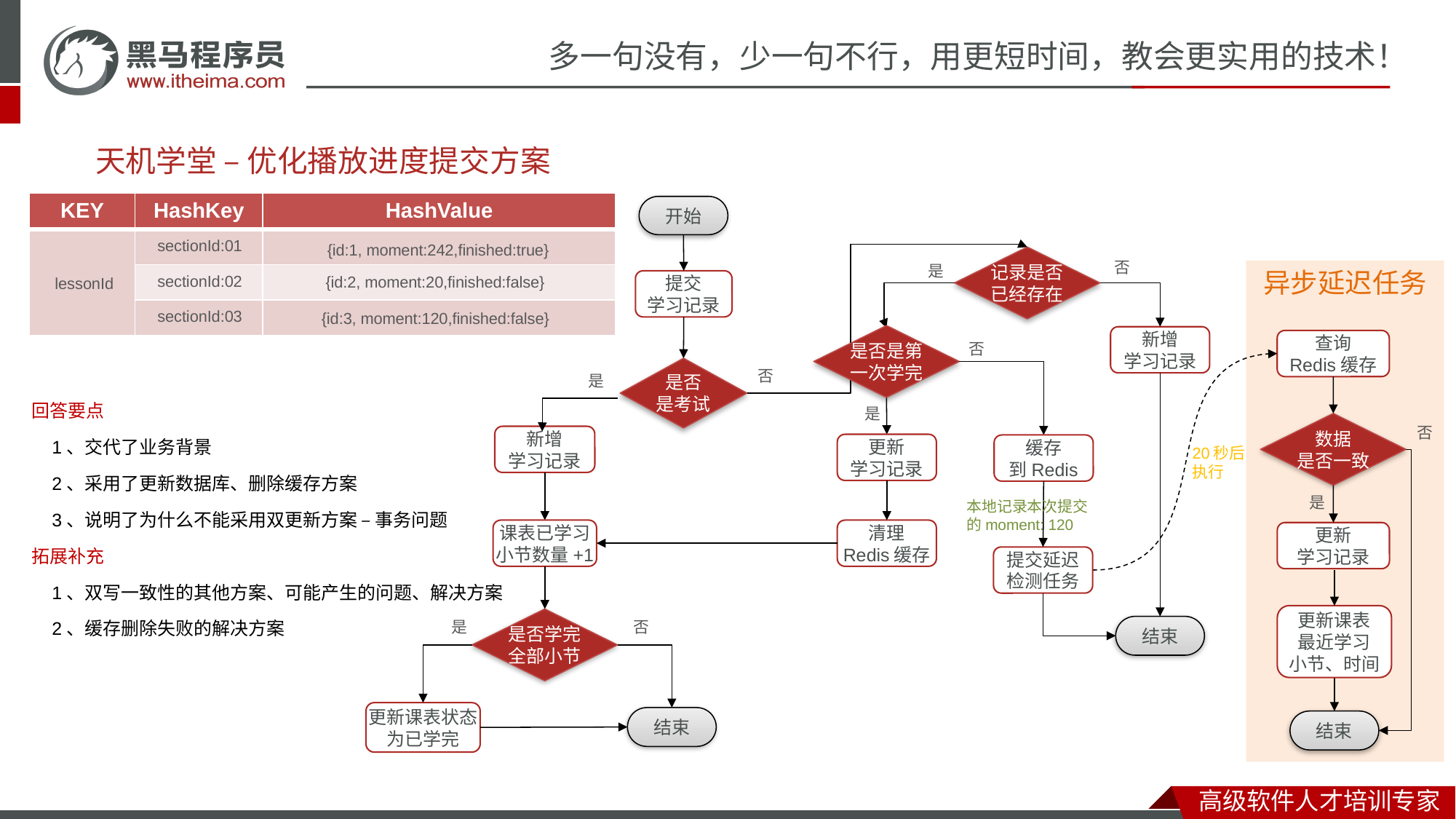

天机学堂 – 优化播放进度提交方案
| KEY | HashKey | HashValue |
| --- | --- | --- |
|  |  |  |
|  |  |  |
|  |  |  |
开始
sectionId:01
{id:1, moment:242,finished:true}
记录是否已经存在
否
是
异步延迟任务
sectionId:02
{id:2, moment:20,finished:false}
lessonId
提交
学习记录
sectionId:03
{id:3, moment:120,finished:false}
是否是第一次学完
新增
学习记录
查询
Redis缓存
否
是否
是考试
否

是
回答要点
    1、交代了业务背景
    2、采用了更新数据库、删除缓存方案
    3、说明了为什么不能采用双更新方案 – 事务问题
拓展补充
    1、双写一致性的其他方案、可能产生的问题、解决方案
    2、缓存删除失败的解决方案
是
数据
是否一致
否
新增
学习记录
更新
学习记录
缓存
到Redis
20秒后
执行
是
本地记录本次提交
的moment: 120
清理
Redis缓存
课表已学习
小节数量+1
更新
学习记录
提交延迟
检测任务
更新课表
最近学习
小节、时间
是否学完全部小节
否
是
结束
更新课表状态为已学完
结束
结束